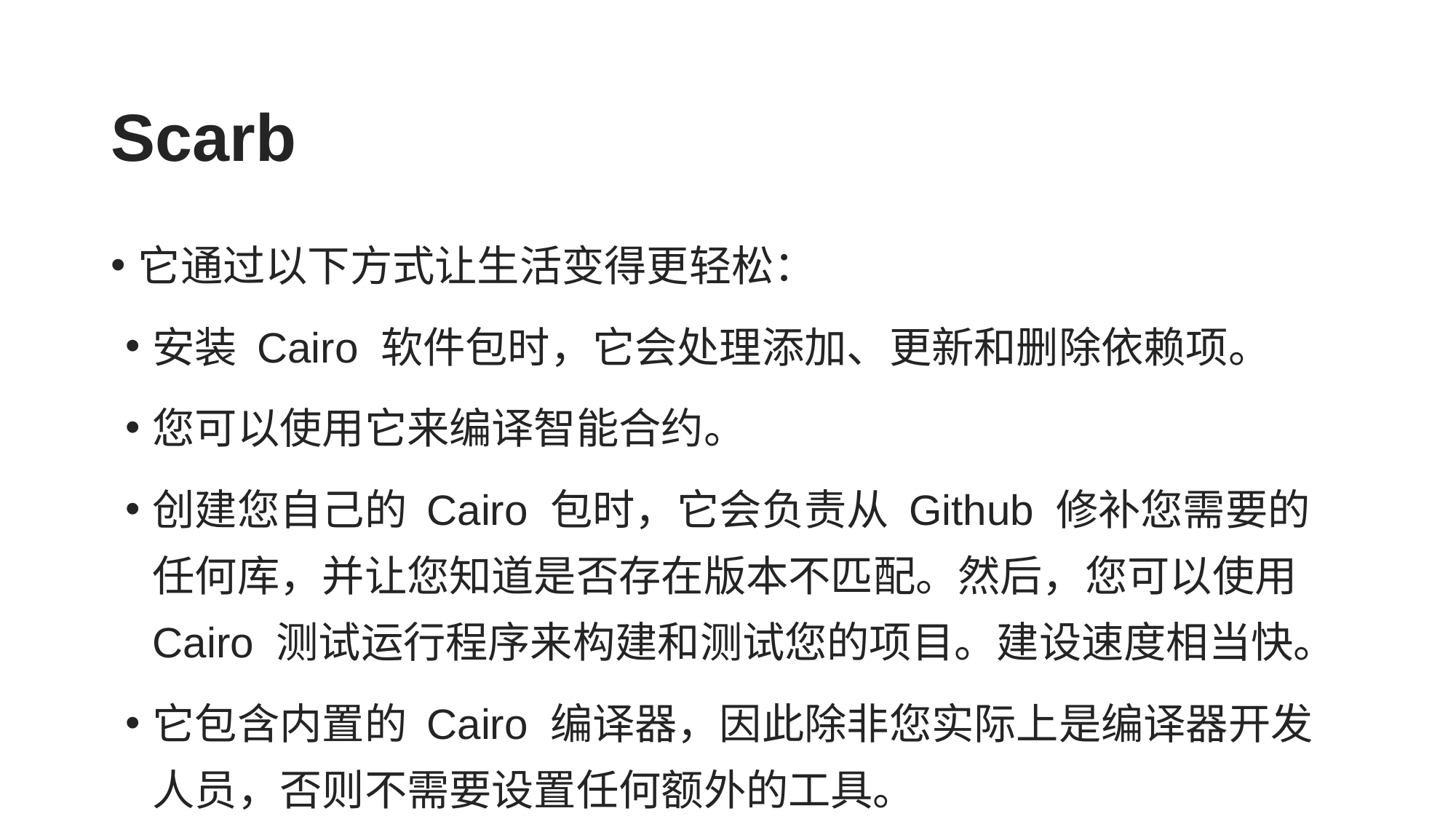

# Scarb
它通过以下方式让生活变得更轻松：
安装 Cairo 软件包时，它会处理添加、更新和删除依赖项。
您可以使用它来编译智能合约。
创建您自己的 Cairo 包时，它会负责从 Github 修补您需要的任何库，并让您知道是否存在版本不匹配。然后，您可以使用 Cairo 测试运行程序来构建和测试您的项目。建设速度相当快。
它包含内置的 Cairo 编译器，因此除非您实际上是编译器开发人员，否则不需要设置任何额外的工具。
它包含开罗语言服务器的捆绑二进制文件，您可以使用它
它与 Cairo 生态系统中的其他工具（例如 Foundry 和 Dojo）配合良好。